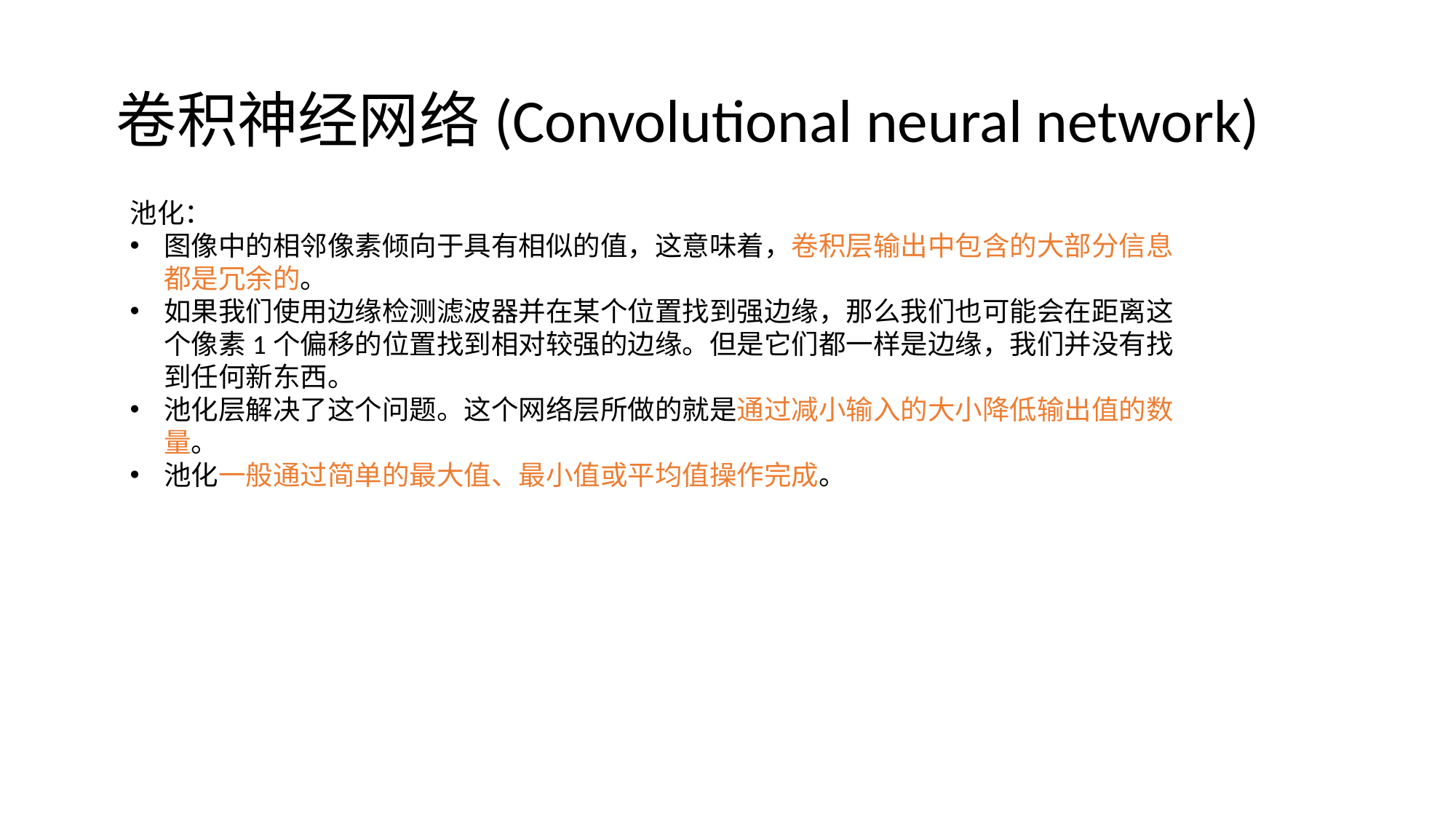

# 卷积神经网络(Convolutional neural network)
池化：
图像中的相邻像素倾向于具有相似的值，这意味着，卷积层输出中包含的大部分信息都是冗余的。
如果我们使用边缘检测滤波器并在某个位置找到强边缘，那么我们也可能会在距离这个像素1个偏移的位置找到相对较强的边缘。但是它们都一样是边缘，我们并没有找到任何新东西。
池化层解决了这个问题。这个网络层所做的就是通过减小输入的大小降低输出值的数量。
池化一般通过简单的最大值、最小值或平均值操作完成。